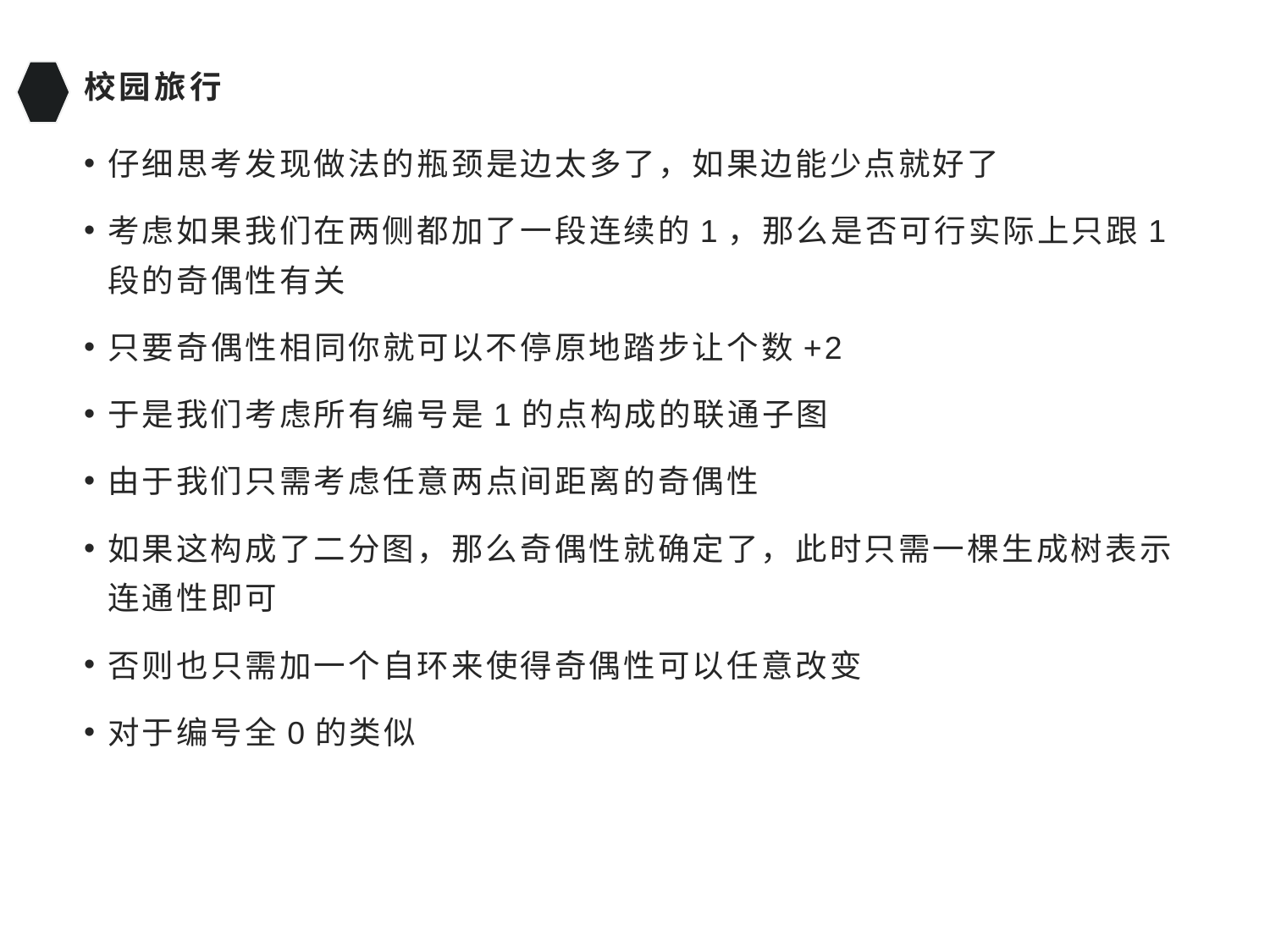

# 校园旅行
仔细思考发现做法的瓶颈是边太多了，如果边能少点就好了
考虑如果我们在两侧都加了一段连续的1，那么是否可行实际上只跟1段的奇偶性有关
只要奇偶性相同你就可以不停原地踏步让个数+2
于是我们考虑所有编号是1的点构成的联通子图
由于我们只需考虑任意两点间距离的奇偶性
如果这构成了二分图，那么奇偶性就确定了，此时只需一棵生成树表示连通性即可
否则也只需加一个自环来使得奇偶性可以任意改变
对于编号全0的类似